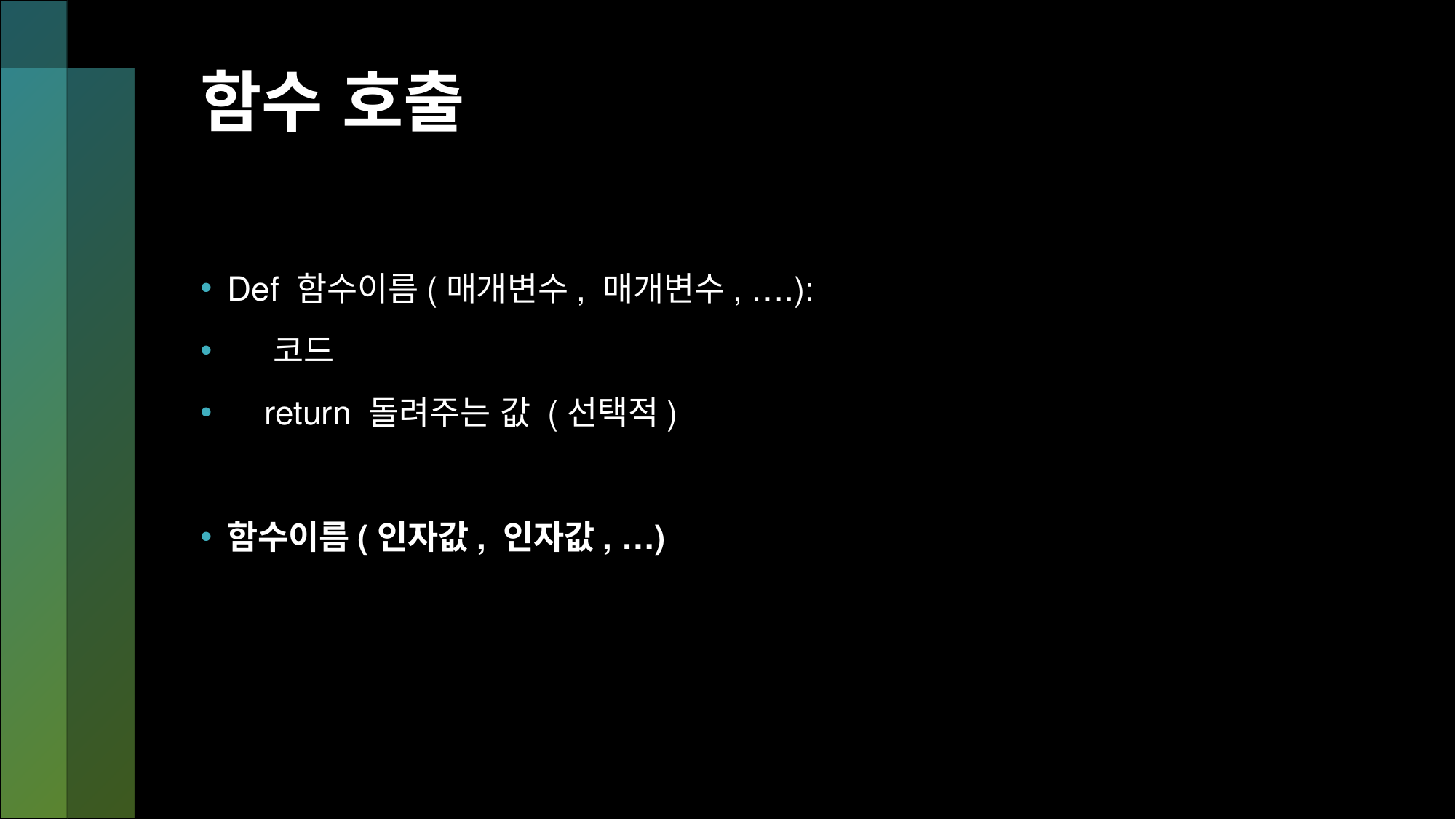

# 함수 호출
Def 함수이름(매개변수, 매개변수, ….):
    코드
    return 돌려주는 값 (선택적)

함수이름(인자값, 인자값, …)